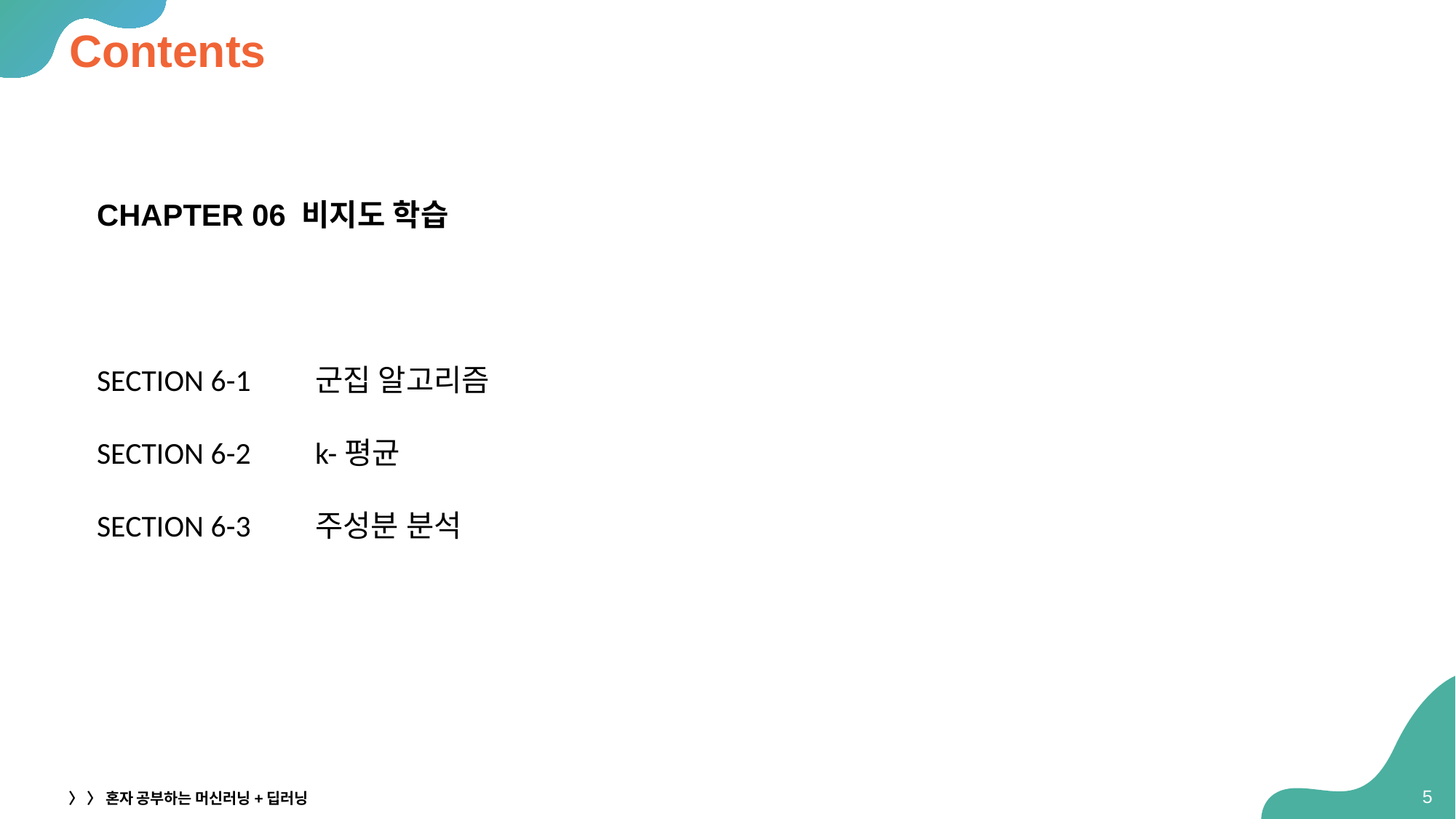

# Contents
CHAPTER 06 비지도 학습

SECTION 6-1	군집 알고리즘
SECTION 6-2 	k-평균
SECTION 6-3 	주성분 분석

5
〉 〉 혼자 공부하는 머신러닝+딥러닝